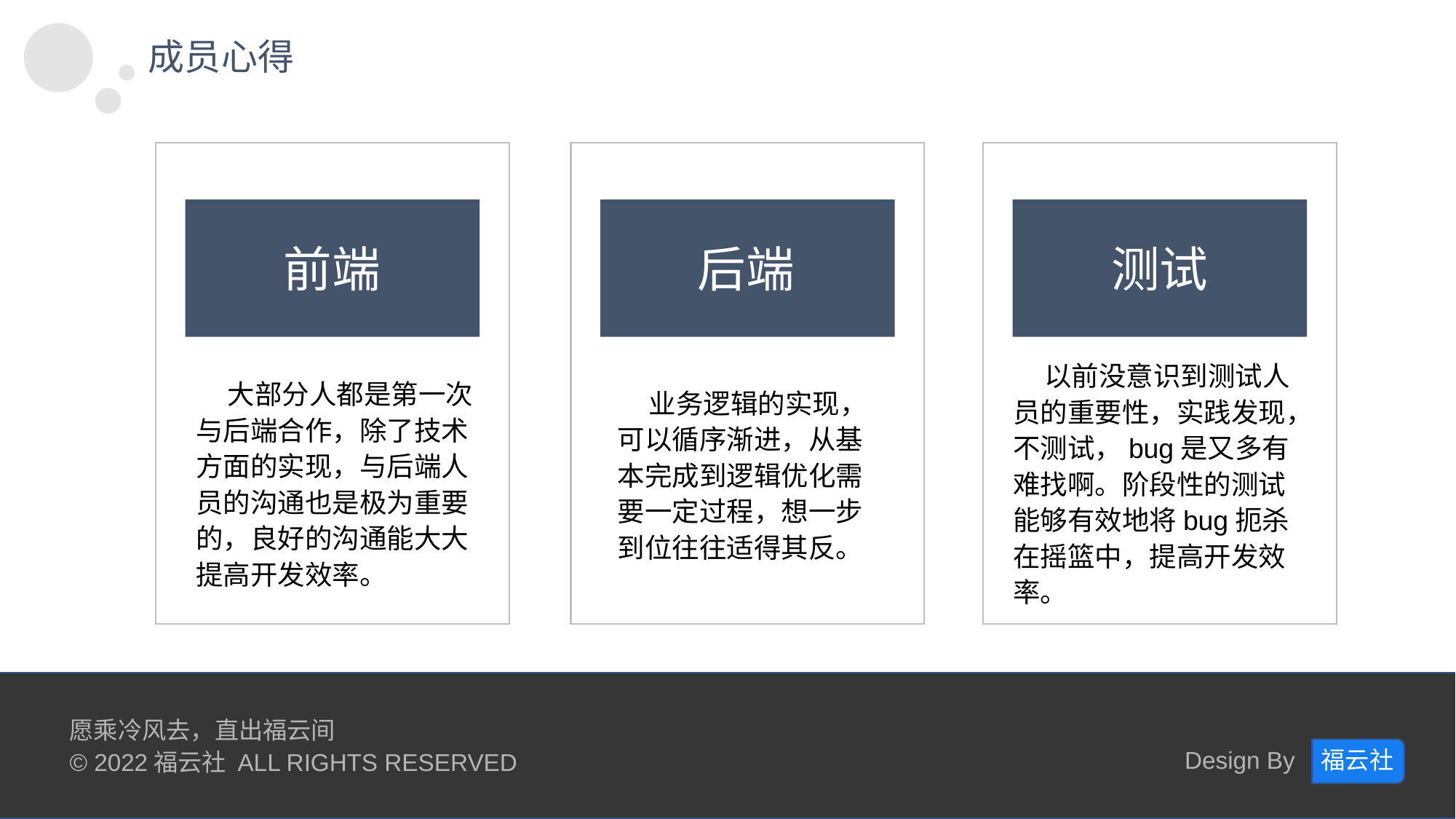

成员心得

前端
后端
测试
    以前没意识到测试人员的重要性，实践发现，不测试，bug是又多有难找啊。阶段性的测试能够有效地将bug扼杀在摇篮中，提高开发效率。
    大部分人都是第一次与后端合作，除了技术方面的实现，与后端人员的沟通也是极为重要的，良好的沟通能大大提高开发效率。
    业务逻辑的实现，可以循序渐进，从基本完成到逻辑优化需要一定过程，想一步到位往往适得其反。

愿乘冷风去，直出福云间
© 2022福云社 ALL RIGHTS RESERVED

  Design By   福云社